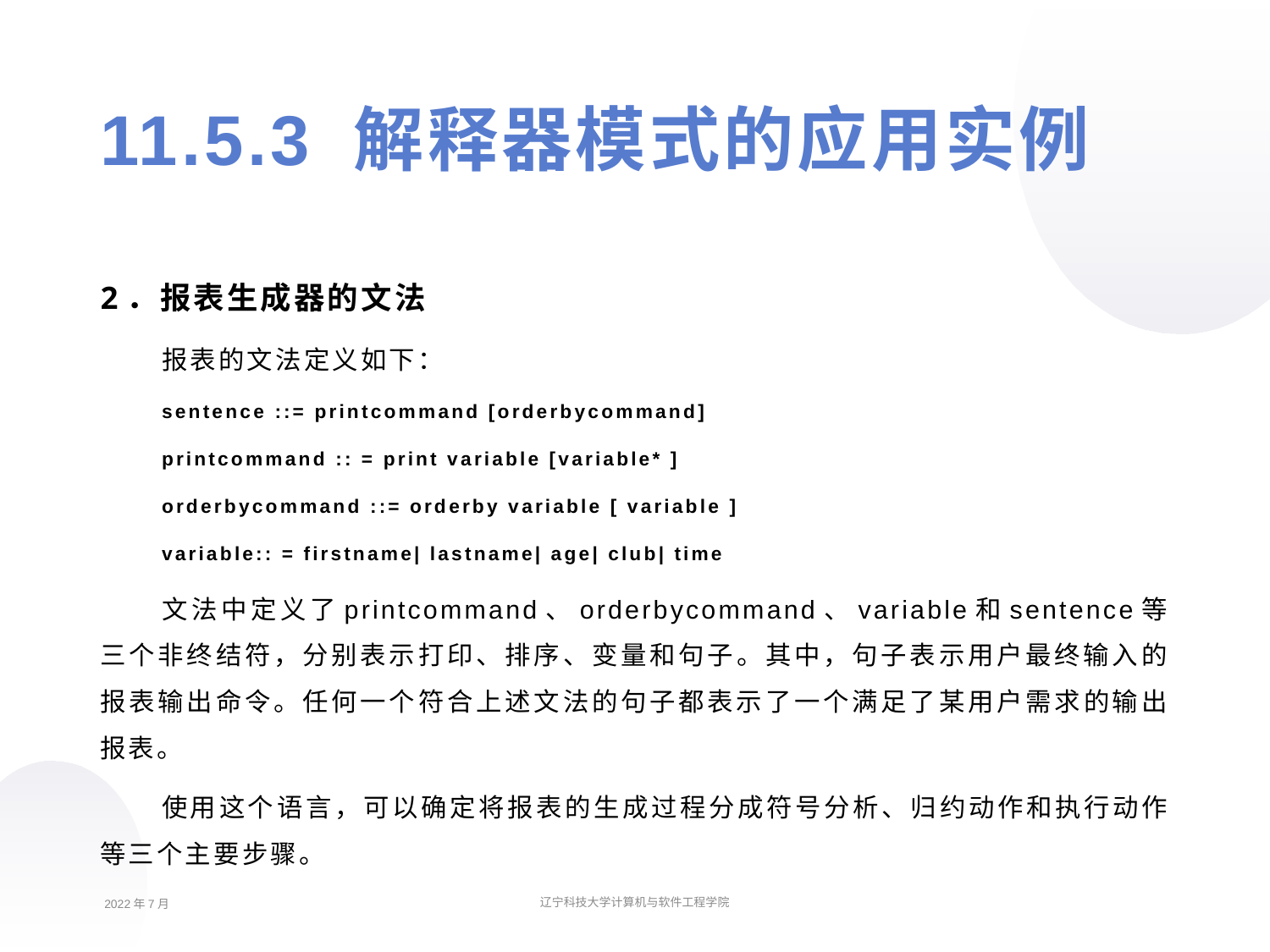

11.5.3 解释器模式的应用实例
2．报表生成器的文法
报表的文法定义如下：
sentence ::= printcommand [orderbycommand]
printcommand :: = print variable [variable* ]
orderbycommand ::= orderby variable [ variable ]
variable:: = firstname| lastname| age| club| time
文法中定义了printcommand、orderbycommand、variable和sentence等三个非终结符，分别表示打印、排序、变量和句子。其中，句子表示用户最终输入的报表输出命令。任何一个符合上述文法的句子都表示了一个满足了某用户需求的输出报表。
使用这个语言，可以确定将报表的生成过程分成符号分析、归约动作和执行动作等三个主要步骤。

2022年7月
辽宁科技大学计算机与软件工程学院
155